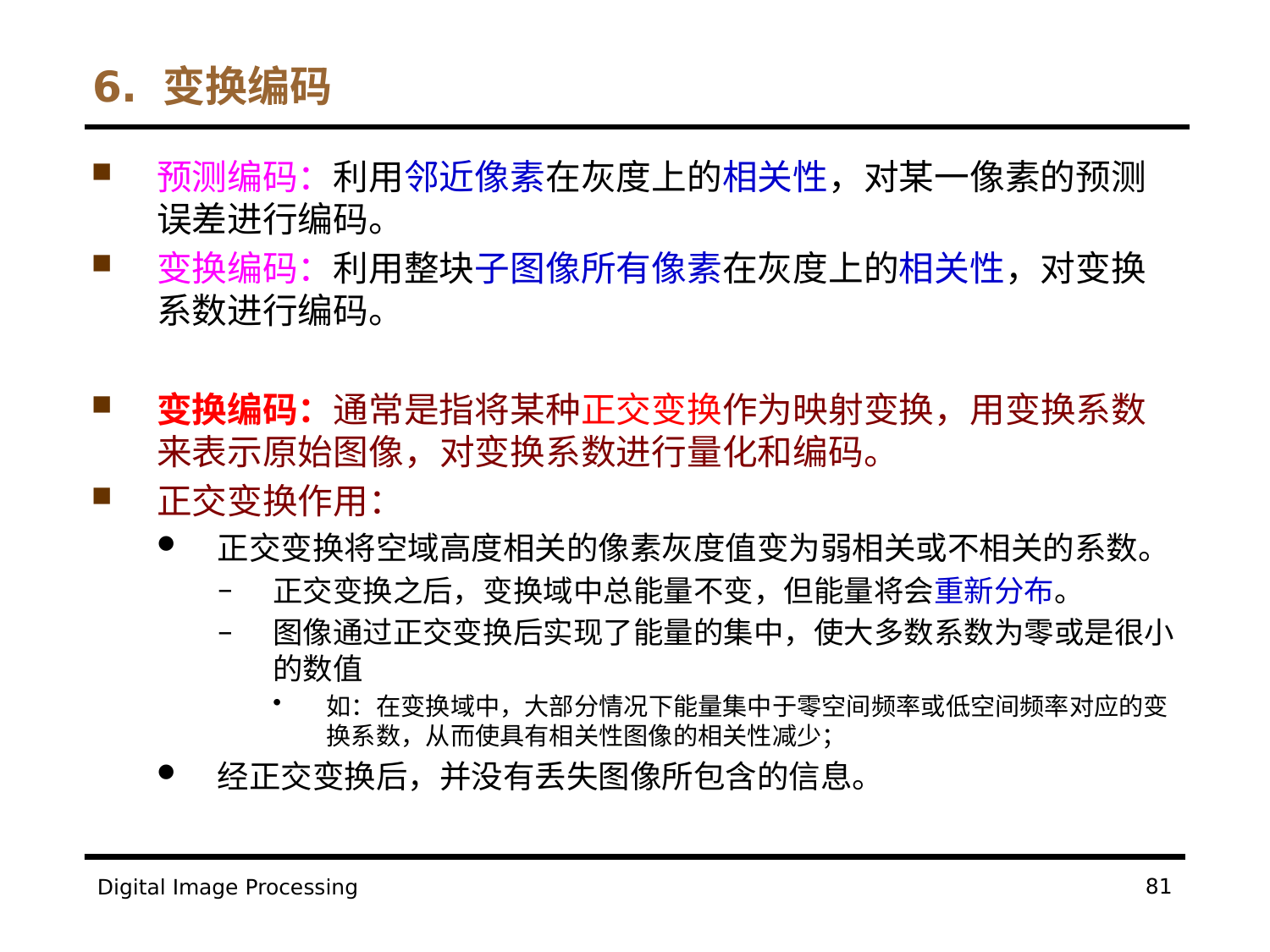

# 6. 变换编码
预测编码：利用邻近像素在灰度上的相关性，对某一像素的预测误差进行编码。
变换编码：利用整块子图像所有像素在灰度上的相关性，对变换系数进行编码。

变换编码：通常是指将某种正交变换作为映射变换，用变换系数来表示原始图像，对变换系数进行量化和编码。
正交变换作用：
正交变换将空域高度相关的像素灰度值变为弱相关或不相关的系数。
正交变换之后，变换域中总能量不变，但能量将会重新分布。
图像通过正交变换后实现了能量的集中，使大多数系数为零或是很小的数值
如：在变换域中，大部分情况下能量集中于零空间频率或低空间频率对应的变换系数，从而使具有相关性图像的相关性减少；
经正交变换后，并没有丢失图像所包含的信息。
81
Digital Image Processing